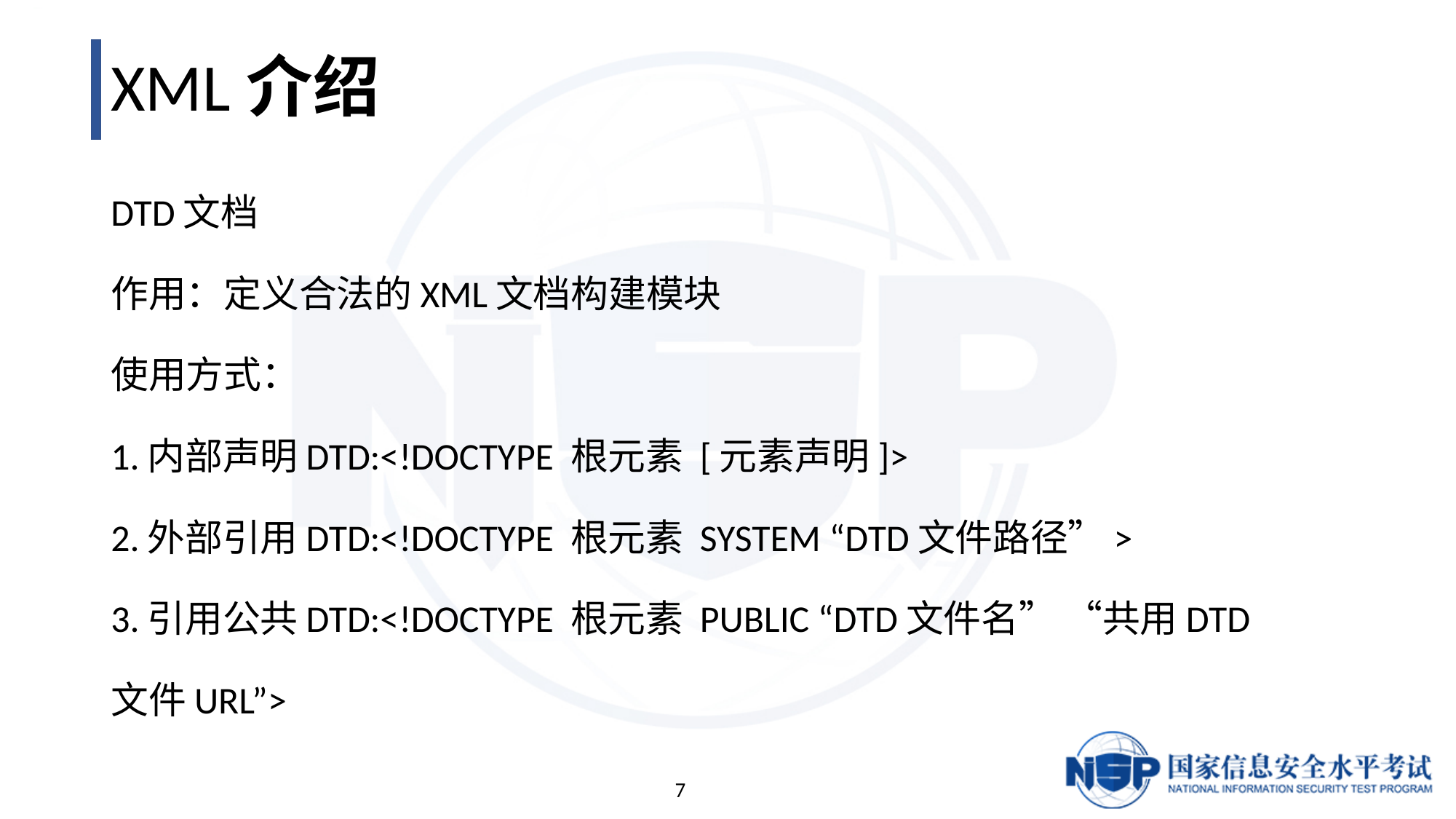

# XML介绍
DTD文档
作用：定义合法的XML文档构建模块
使用方式：
1.内部声明DTD:<!DOCTYPE 根元素 [元素声明]>
2.外部引用DTD:<!DOCTYPE 根元素 SYSTEM “DTD文件路径”>
3.引用公共DTD:<!DOCTYPE 根元素 PUBLIC “DTD文件名” “共用DTD
文件URL”>